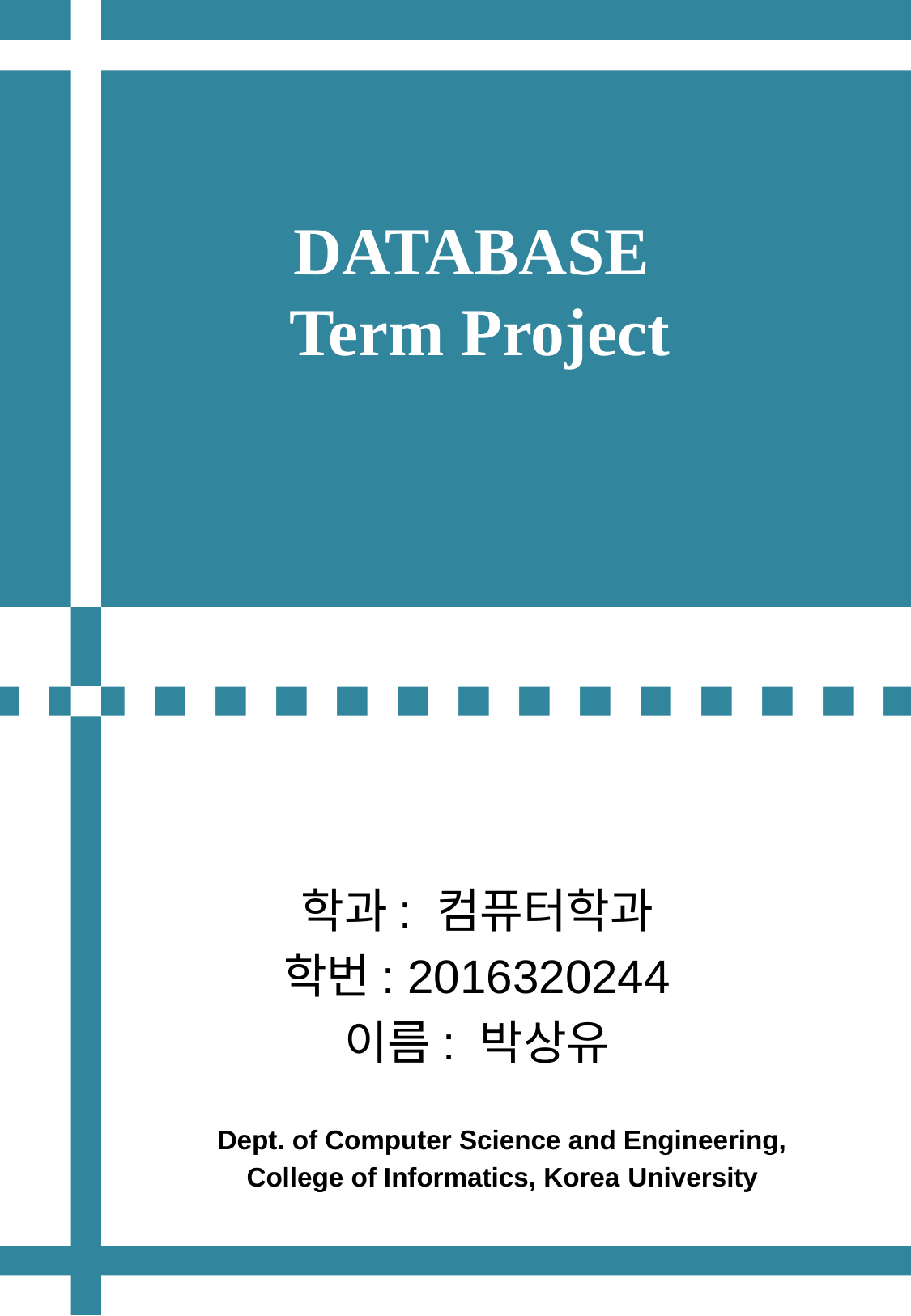

# DATABASE Term Project

학과: 컴퓨터학과
학번: 2016320244
이름: 박상유

Dept. of Computer Science and Engineering,
College of Informatics, Korea University